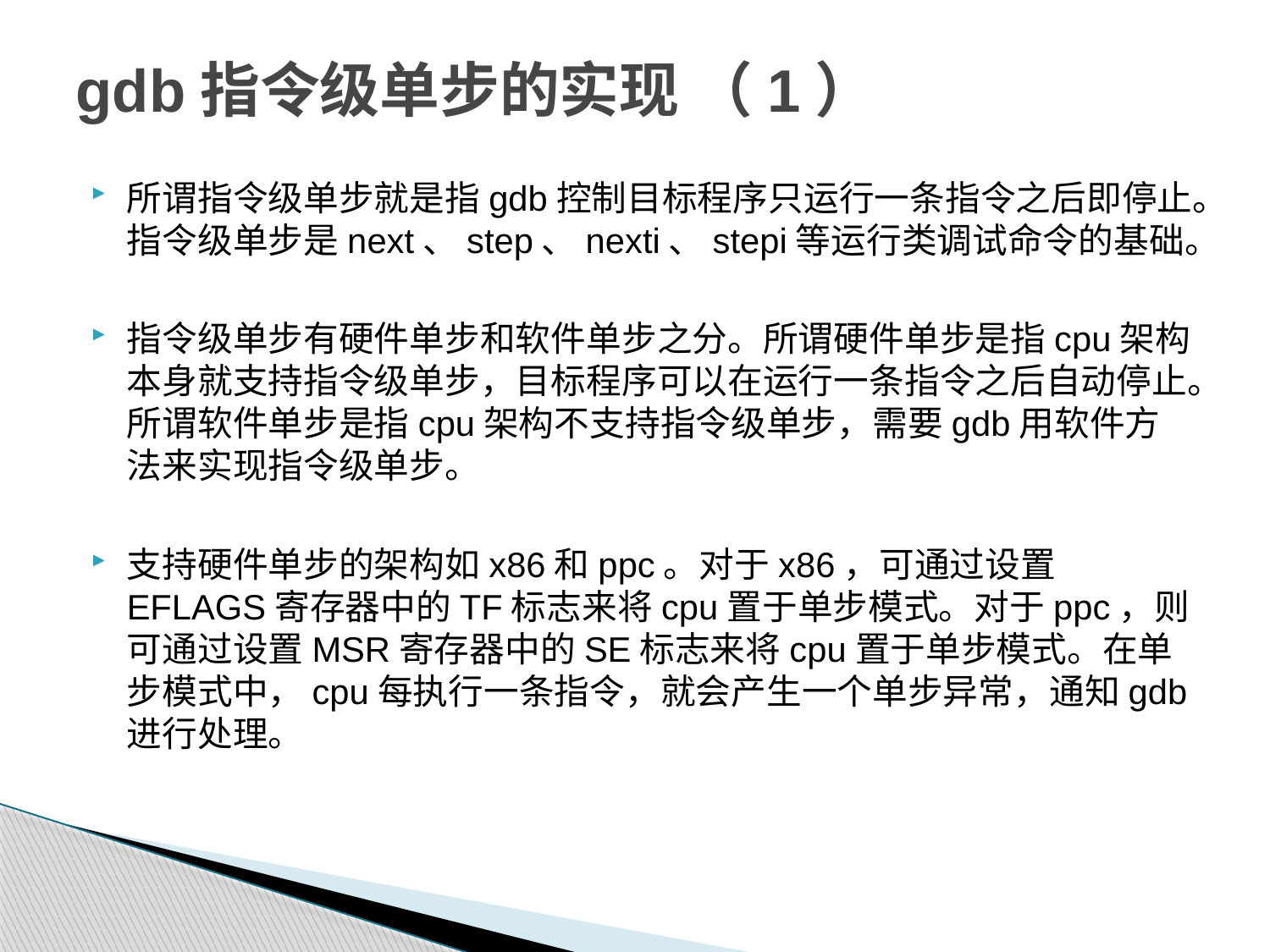

# gdb指令级单步的实现 （1）
所谓指令级单步就是指gdb控制目标程序只运行一条指令之后即停止。指令级单步是next、step、nexti、stepi等运行类调试命令的基础。

指令级单步有硬件单步和软件单步之分。所谓硬件单步是指cpu架构本身就支持指令级单步，目标程序可以在运行一条指令之后自动停止。所谓软件单步是指cpu架构不支持指令级单步，需要gdb用软件方法来实现指令级单步。

支持硬件单步的架构如x86和ppc。对于x86，可通过设置EFLAGS寄存器中的TF标志来将cpu置于单步模式。对于ppc，则可通过设置MSR寄存器中的SE标志来将cpu置于单步模式。在单步模式中，cpu每执行一条指令，就会产生一个单步异常，通知gdb进行处理。